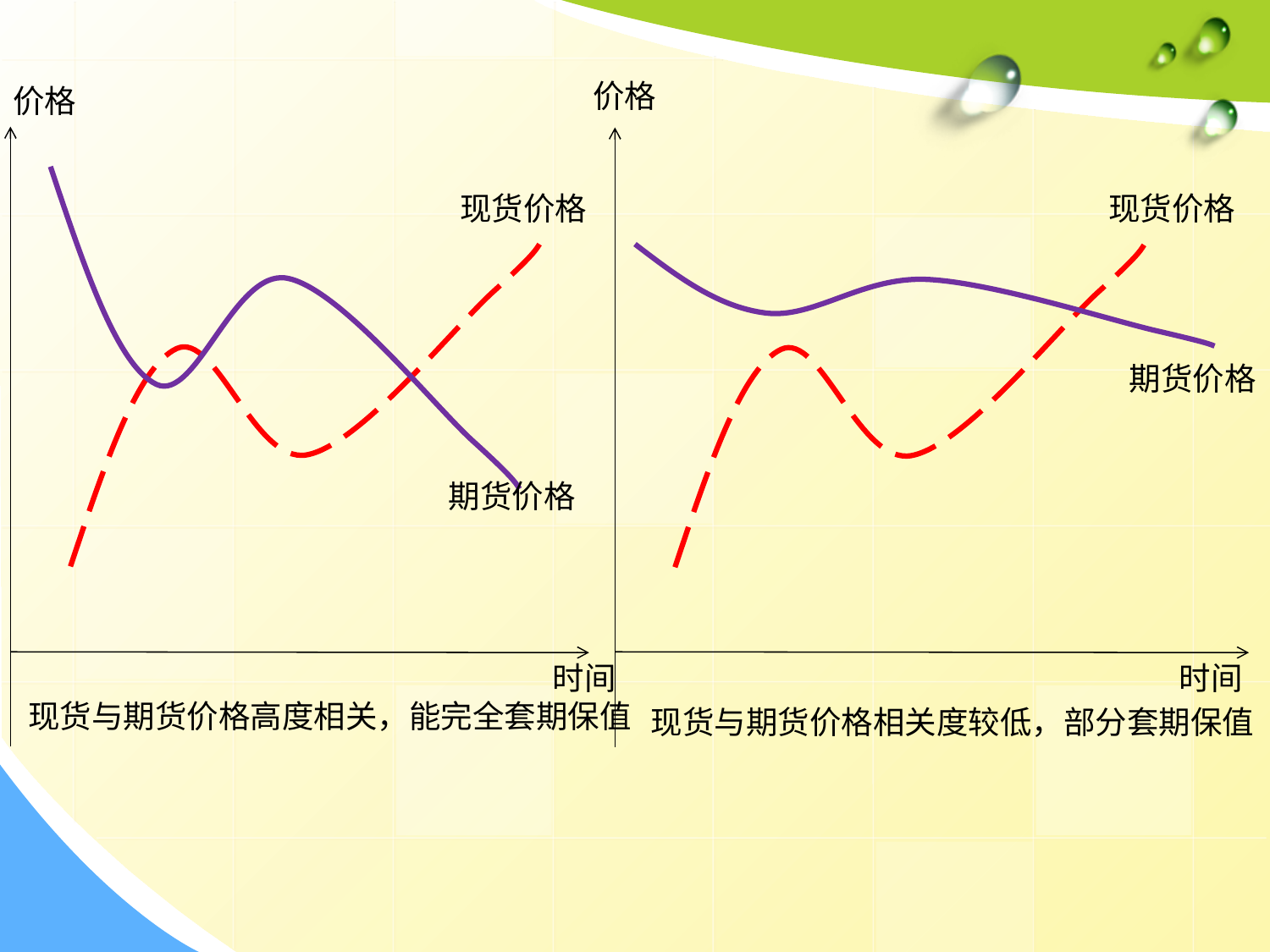

价格
价格

现货价格
现货价格

期货价格
期货价格
时间
时间
现货与期货价格高度相关，能完全套期保值
现货与期货价格相关度较低，部分套期保值